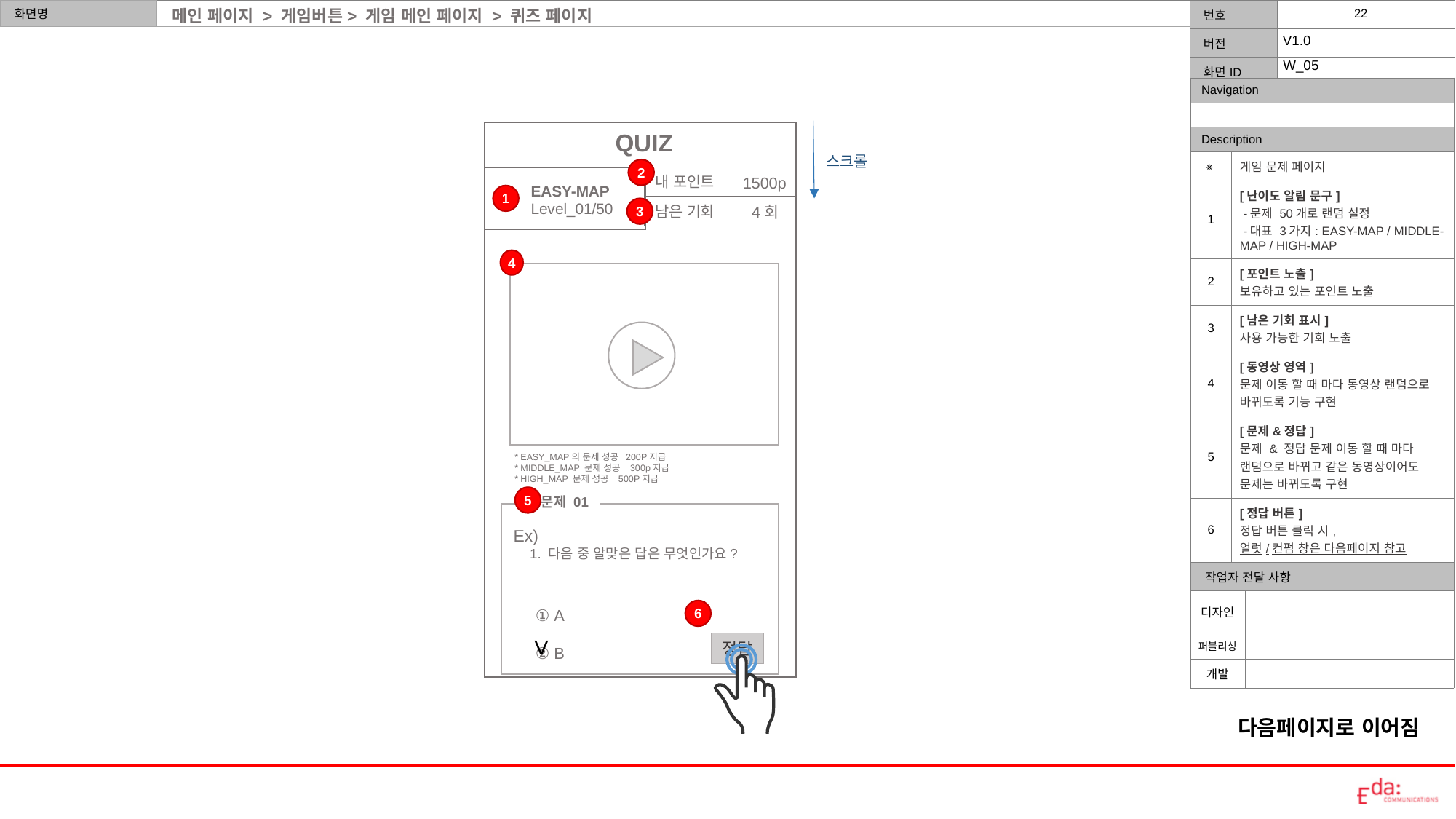

메인 페이지 > 게임버튼> 게임 메인 페이지 > 퀴즈 페이지
W_05
| Navigation |  |  |
| --- | --- | --- |
|  |  |  |
| Description |  |  |
| ※ | 게임 문제 페이지 |  |
| 1 | [난이도 알림 문구] -문제 50개로 랜덤 설정 -대표 3가지: EASY-MAP / MIDDLE-MAP / HIGH-MAP |  |
| 2 | [포인트 노출] 보유하고 있는 포인트 노출 |  |
| 3 | [남은 기회 표시] 사용 가능한 기회 노출 |  |
| 4 | [동영상 영역] 문제 이동 할 때 마다 동영상 랜덤으로 바뀌도록 기능 구현 |  |
| 5 | [문제&정답] 문제 & 정답 문제 이동 할 때 마다 랜덤으로 바뀌고 같은 동영상이어도 문제는 바뀌도록 구현 |  |
| 6 | [정답 버튼] 정답 버튼 클릭 시, 얼럿/컨펌 창은 다음페이지 참고 |  |
| 작업자 전달 사항 |  |  |
| 디자인 |  |  |
| 퍼블리싱 |  |  |
| 개발 |  |  |

QUIZ
스크롤
2

내 포인트
1500p
EASY-MAP
Level_01/50
1
4회
남은 기회
3
4

* EASY_MAP의 문제 성공  200P지급
* MIDDLE_MAP 문제 성공   300p지급
* HIGH_MAP 문제 성공   500P지급
5
문제 01

Ex)
1. 다음 중 알맞은 답은 무엇인가요?
① A

② B
6
<
정답

다음페이지로 이어짐